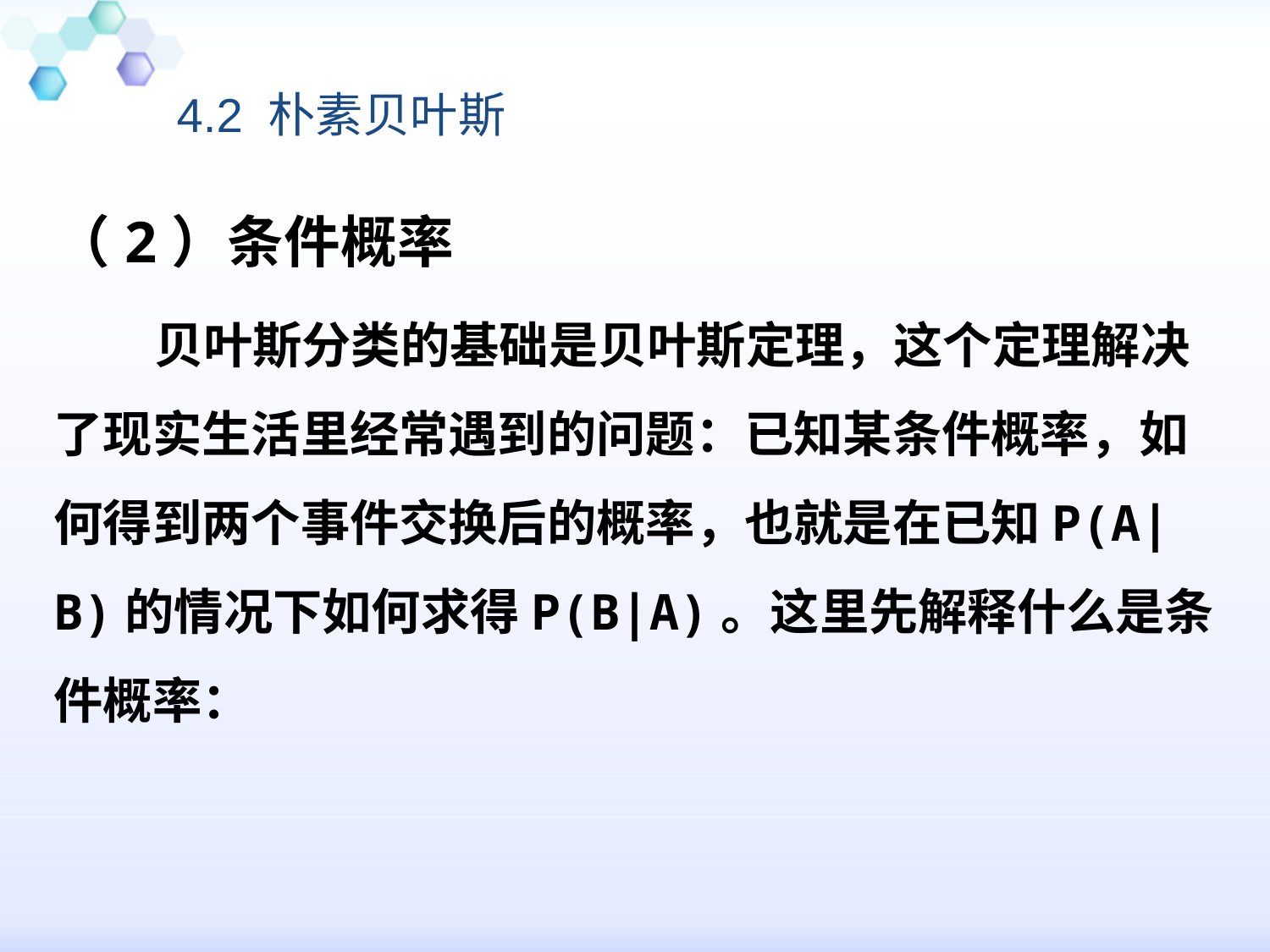

#
4.2 朴素贝叶斯
（2）条件概率
贝叶斯分类的基础是贝叶斯定理，这个定理解决了现实生活里经常遇到的问题：已知某条件概率，如何得到两个事件交换后的概率，也就是在已知P(A|B)的情况下如何求得P(B|A)。这里先解释什么是条件概率：

4